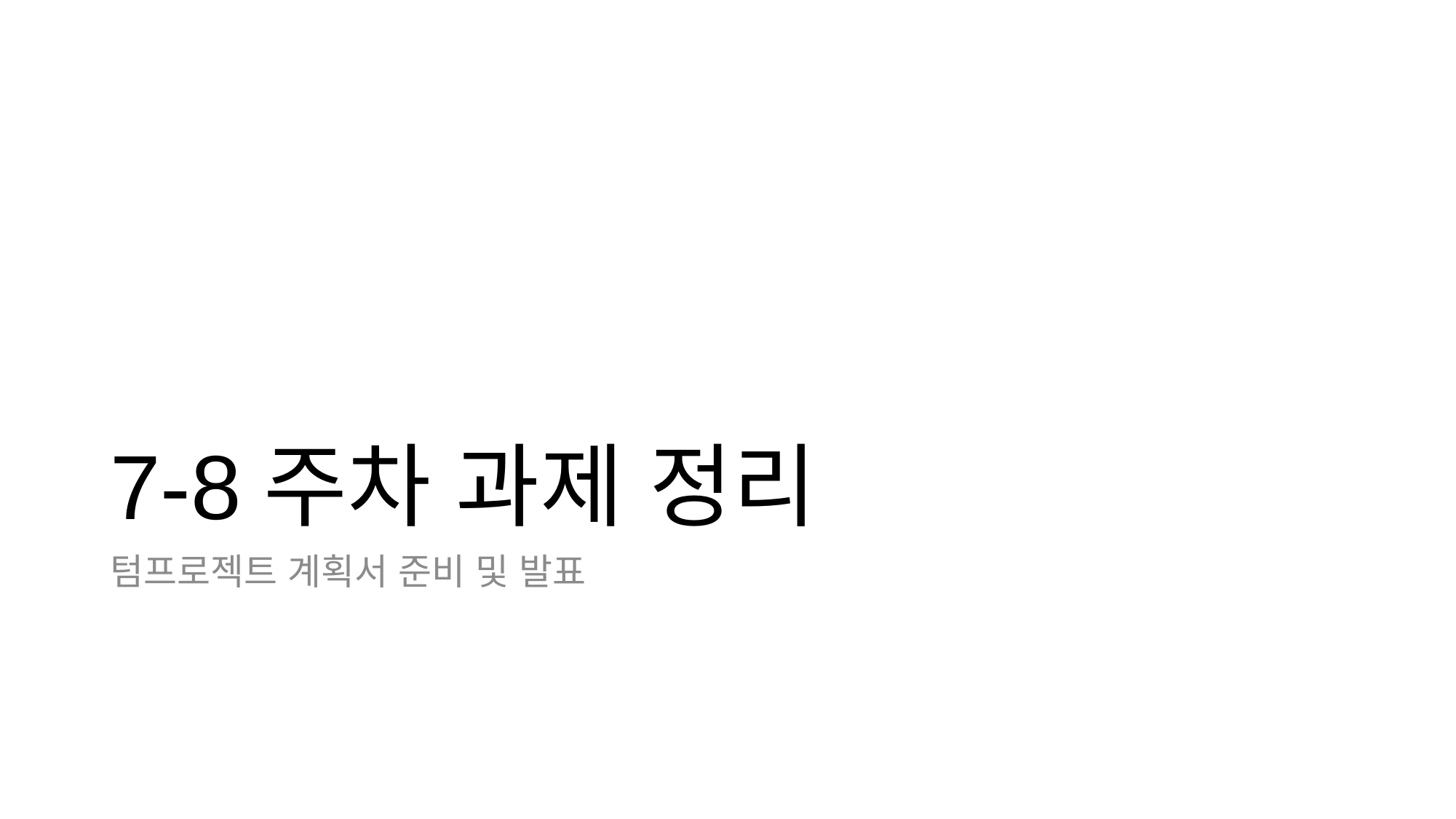

# 7-8주차 과제 정리
텀프로젝트 계획서 준비 및 발표